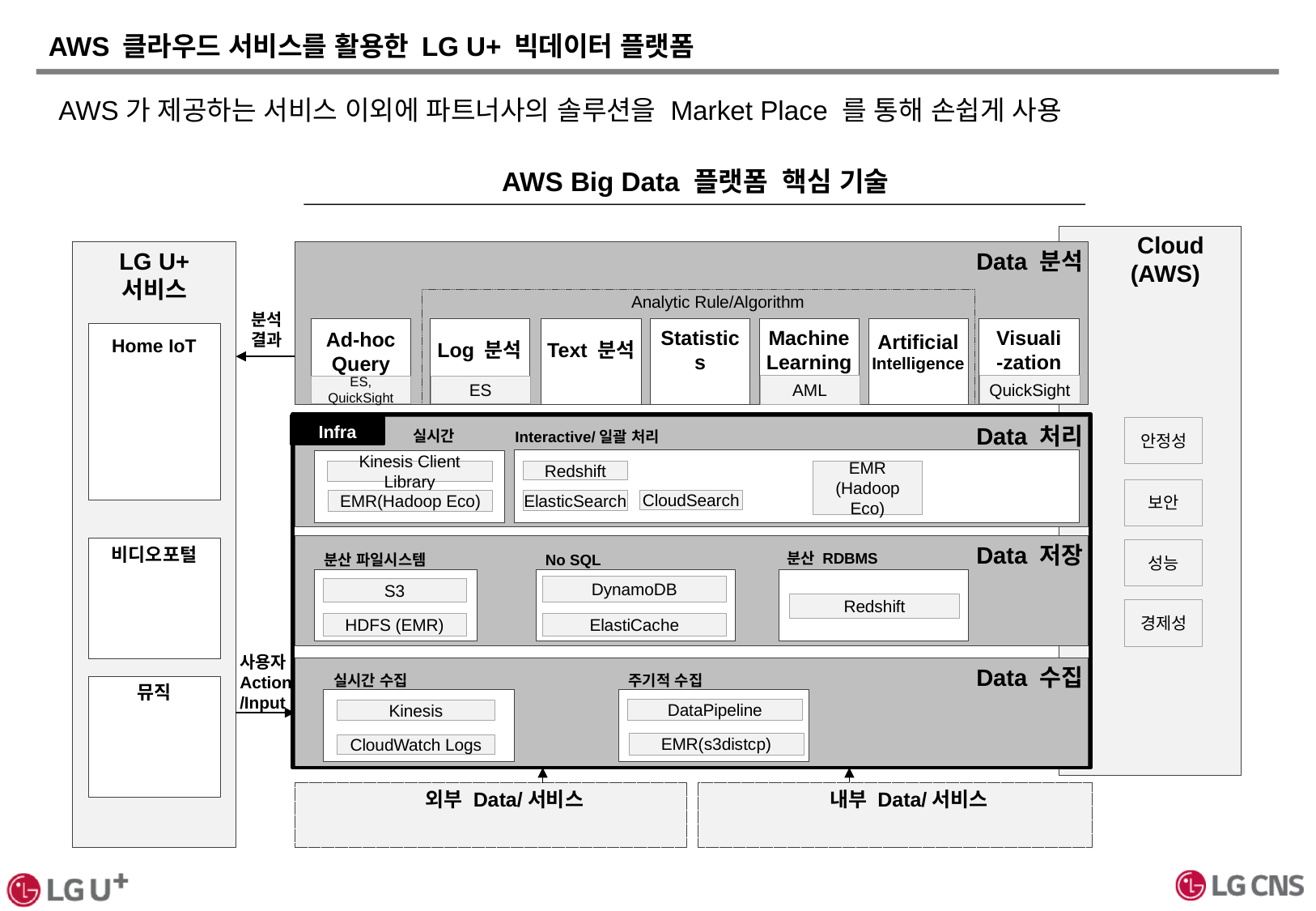

# AWS 클라우드 서비스를 활용한 LG U+ 빅데이터 플랫폼
AWS가 제공하는 서비스 이외에 파트너사의 솔루션을 Market Place 를 통해 손쉽게 사용
AWS Big Data 플랫폼  핵심 기술

           Cloud
          (AWS)
LG U+
서비스
Data 분석
Analytic Rule/Algorithm

분석
결과
Log 분석

Text 분석

Statistics

Machine
Learning

Artificial
Intelligence

Visuali
-zation

Ad-hoc
Query

Home IoT

AML
QuickSight
ES, QuickSight
ES

Infra
Data 처리
안정성
실시간
Interactive/일괄 처리

EMR
(Hadoop Eco)
Redshift
Kinesis Client Library
보안
CloudSearch
ElasticSearch
EMR(Hadoop Eco)
Data 저장
비디오포털

성능
분산 RDBMS
분산 파일시스템
No SQL

DynamoDB
S3
Redshift
경제성
HDFS (EMR)
ElastiCache
사용자
Action
/Input
Data 수집
실시간 수집
주기적 수집
뮤직

DataPipeline
Kinesis
EMR(s3distcp)
CloudWatch Logs
    외부 Data/서비스
    내부 Data/서비스